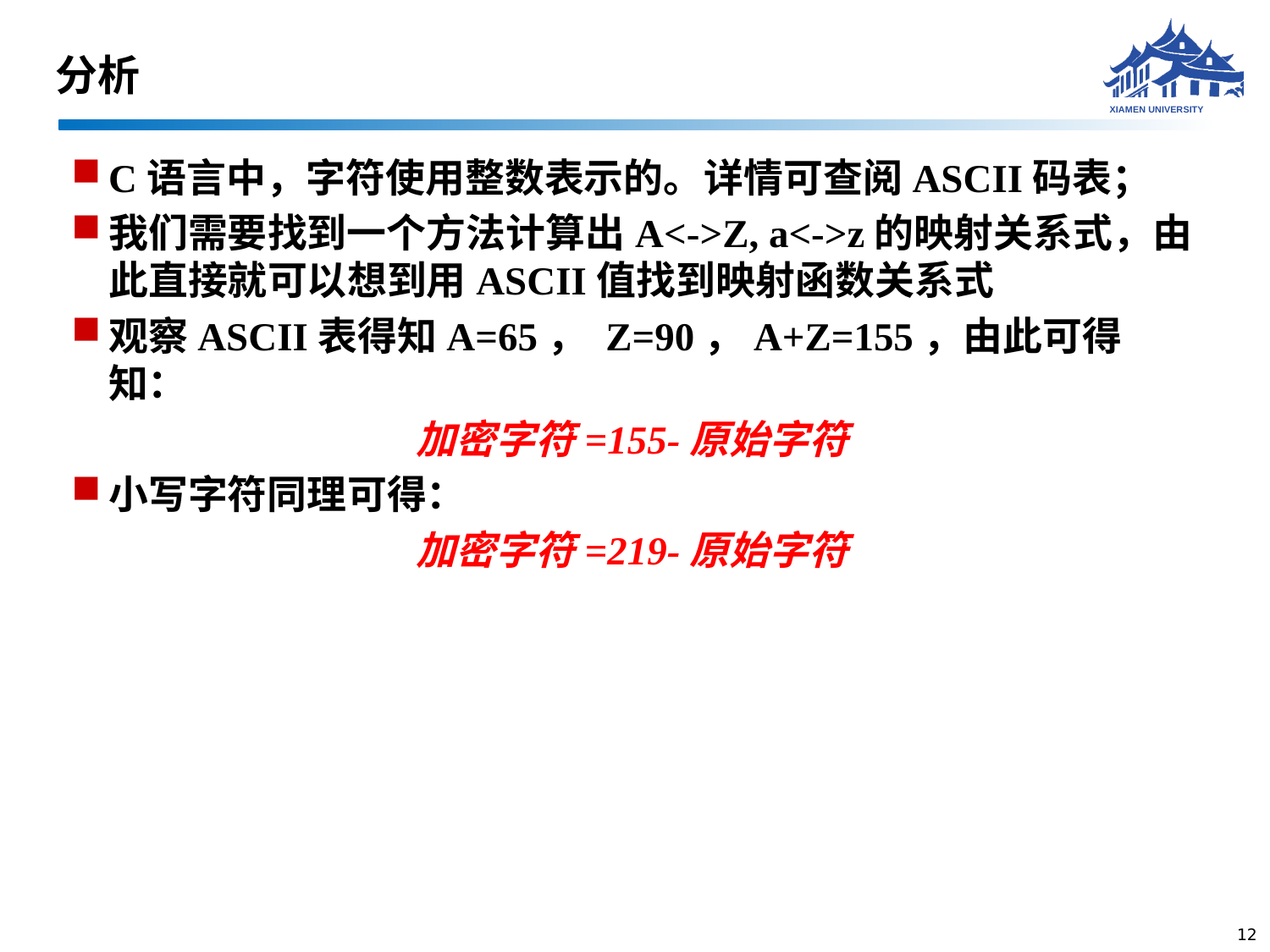

# 分析
C语言中，字符使用整数表示的。详情可查阅ASCII码表；
我们需要找到一个方法计算出A<->Z, a<->z的映射关系式，由此直接就可以想到用ASCII值找到映射函数关系式
观察ASCII表得知A=65， Z=90，A+Z=155，由此可得知：
加密字符=155-原始字符
小写字符同理可得：
加密字符=219-原始字符
12